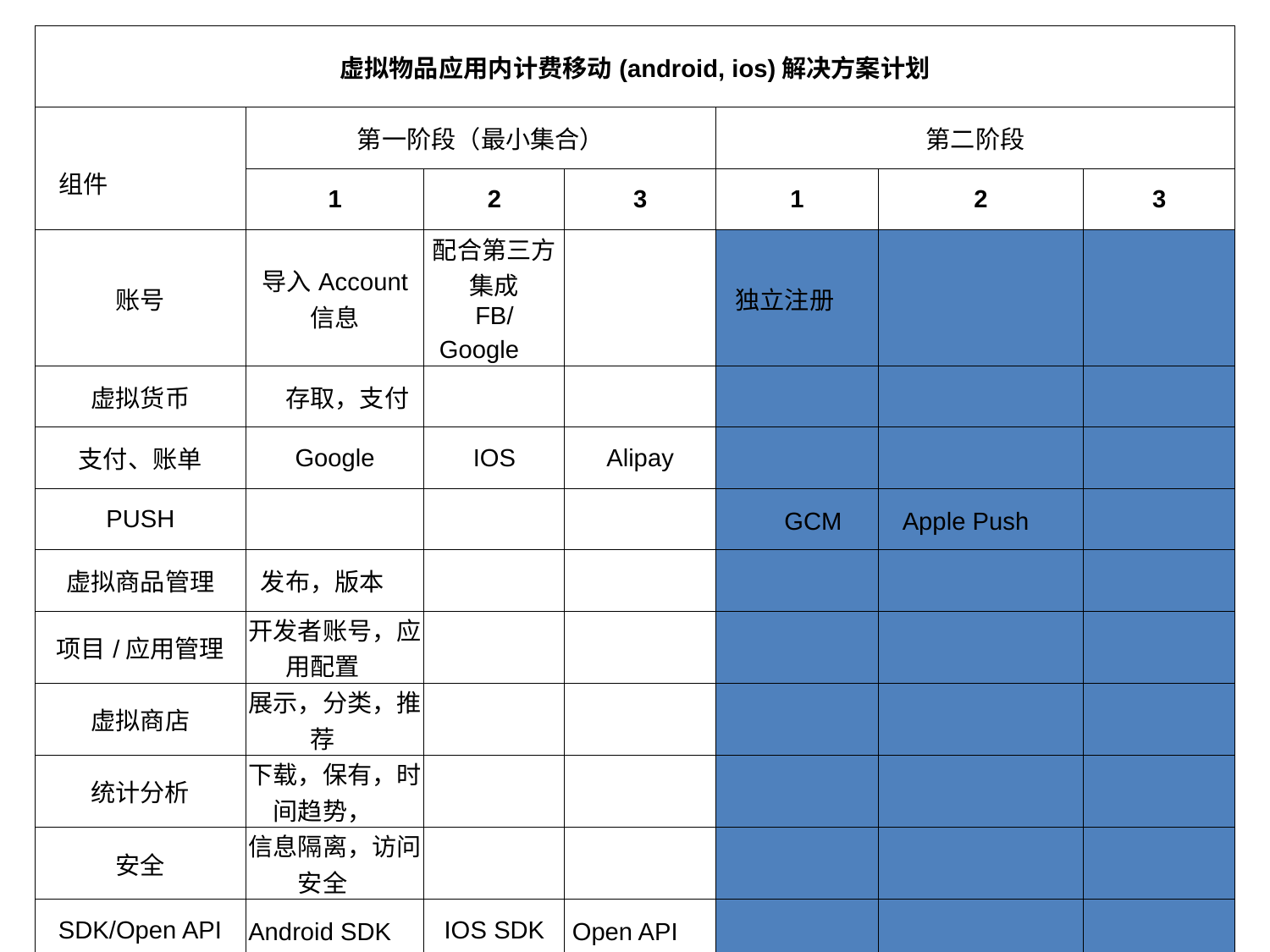

| 虚拟物品应用内计费移动(android, ios)解决方案计划 |  |  |  |  |  |  |
| --- | --- | --- | --- | --- | --- | --- |
| 组件 | 第一阶段（最小集合） |  |  | 第二阶段 |  |  |
|  | 1 | 2 | 3 | 1 | 2 | 3 |
| 账号 | 导入Account 信息 | 配合第三方集成 FB/Google |  | 独立注册 |  |  |
| 虚拟货币 | 存取，支付 |  |  |  |  |  |
| 支付、账单 | Google | IOS | Alipay |  |  |  |
| PUSH |  |  |  | GCM | Apple Push |  |
| 虚拟商品管理 | 发布，版本 |  |  |  |  |  |
| 项目/应用管理 | 开发者账号，应用配置 |  |  |  |  |  |
| 虚拟商店 | 展示，分类，推荐 |  |  |  |  |  |
| 统计分析 | 下载，保有，时间趋势， |  |  |  |  |  |
| 安全 | 信息隔离，访问安全 |  |  |  |  |  |
| SDK/Open API | Android SDK | IOS SDK | Open API |  |  |  |
| Cloud storage |  |  |  | 简单的配置 |  |  |